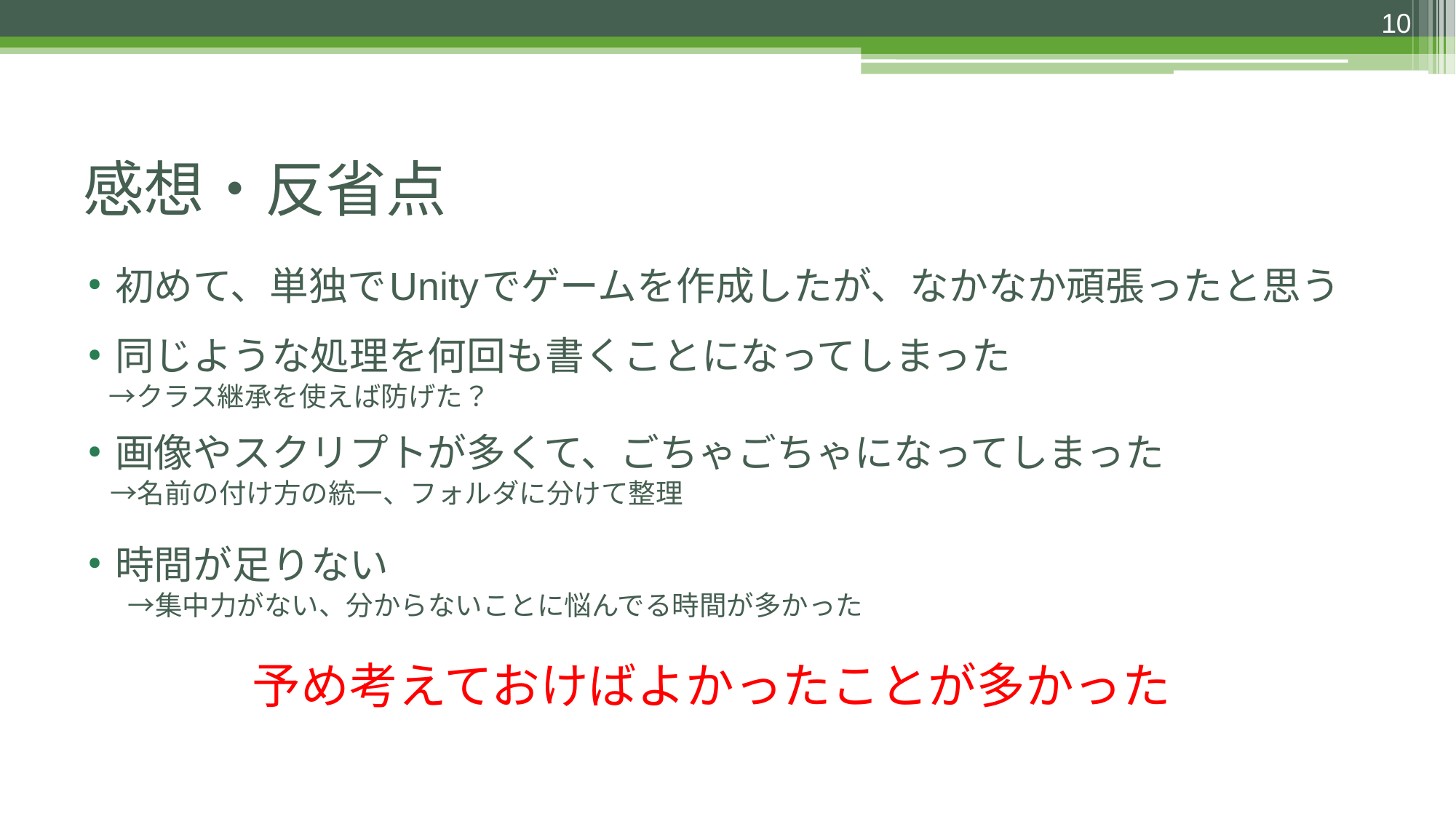

10
# 感想・反省点
初めて、単独でUnityでゲームを作成したが、なかなか頑張ったと思う

同じような処理を何回も書くことになってしまった
　　→クラス継承を使えば防げた？

画像やスクリプトが多くて、ごちゃごちゃになってしまった
　→名前の付け方の統一、フォルダに分けて整理

時間が足りない
　　→集中力がない、分からないことに悩んでる時間が多かった

予め考えておけばよかったことが多かった